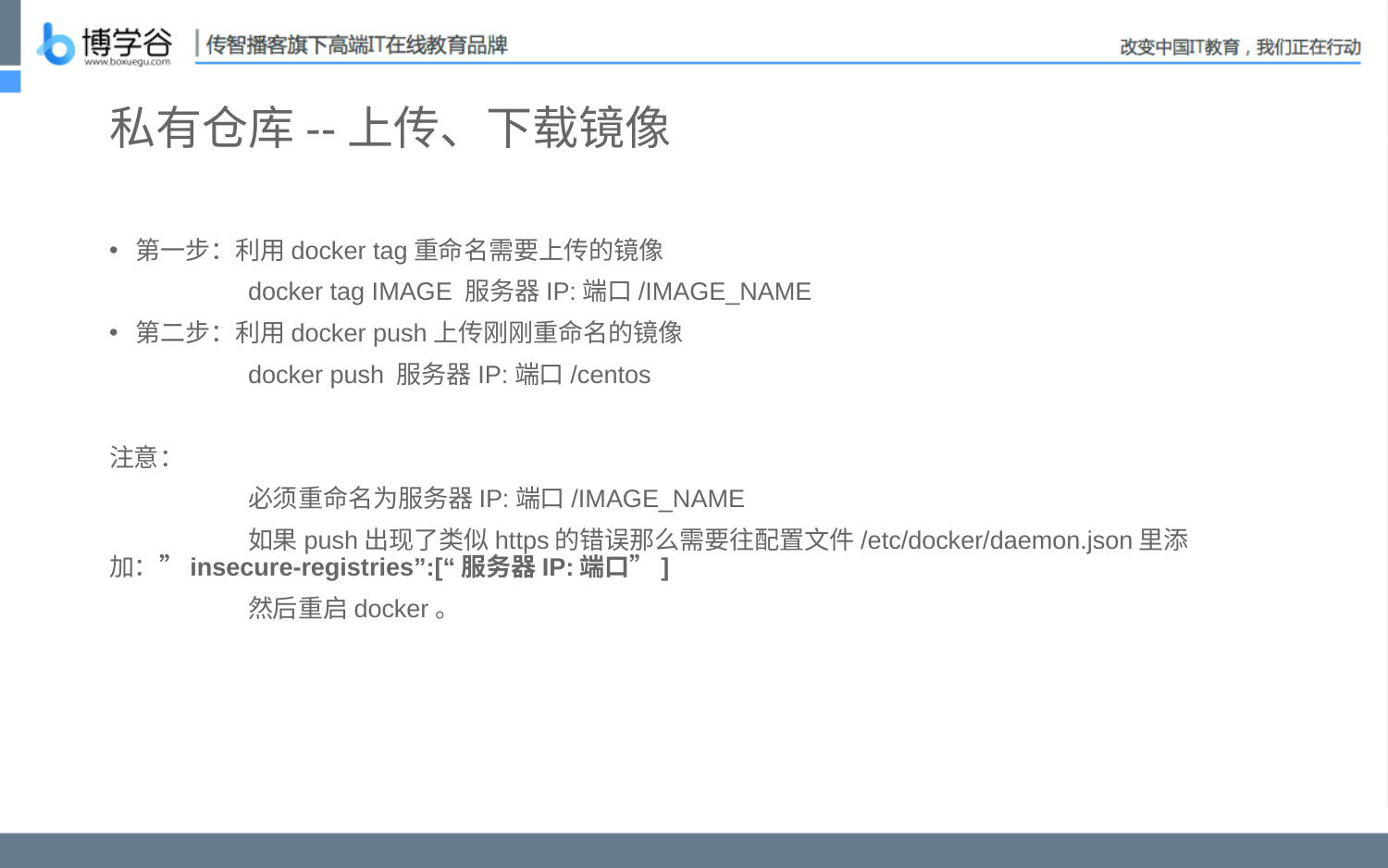

# 私有仓库--上传、下载镜像
第一步：利用docker tag重命名需要上传的镜像
	docker tag IMAGE 服务器IP:端口/IMAGE_NAME
第二步：利用docker push上传刚刚重命名的镜像
	docker push 服务器IP:端口/centos

注意：
	必须重命名为服务器IP:端口/IMAGE_NAME
	如果push出现了类似https的错误那么需要往配置文件/etc/docker/daemon.json里添加：”insecure-registries”:[“服务器IP:端口”]
	然后重启docker。